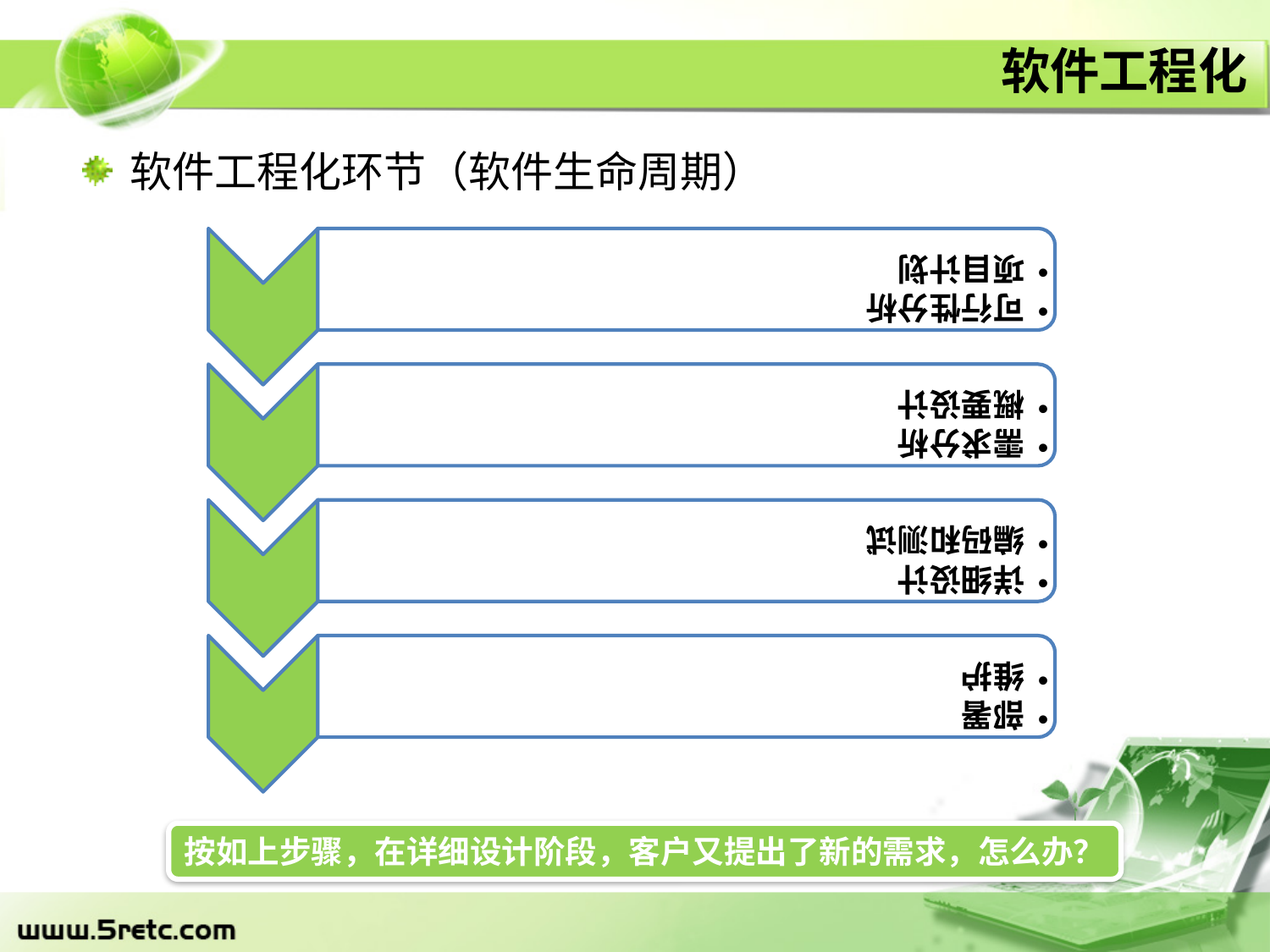

# 软件工程化
软件工程化环节（软件生命周期）

可行性分析
项目计划

需求分析
概要设计

详细设计
编码和测试

部署
维护
网络
按如上步骤，在详细设计阶段，客户又提出了新的需求，怎么办？